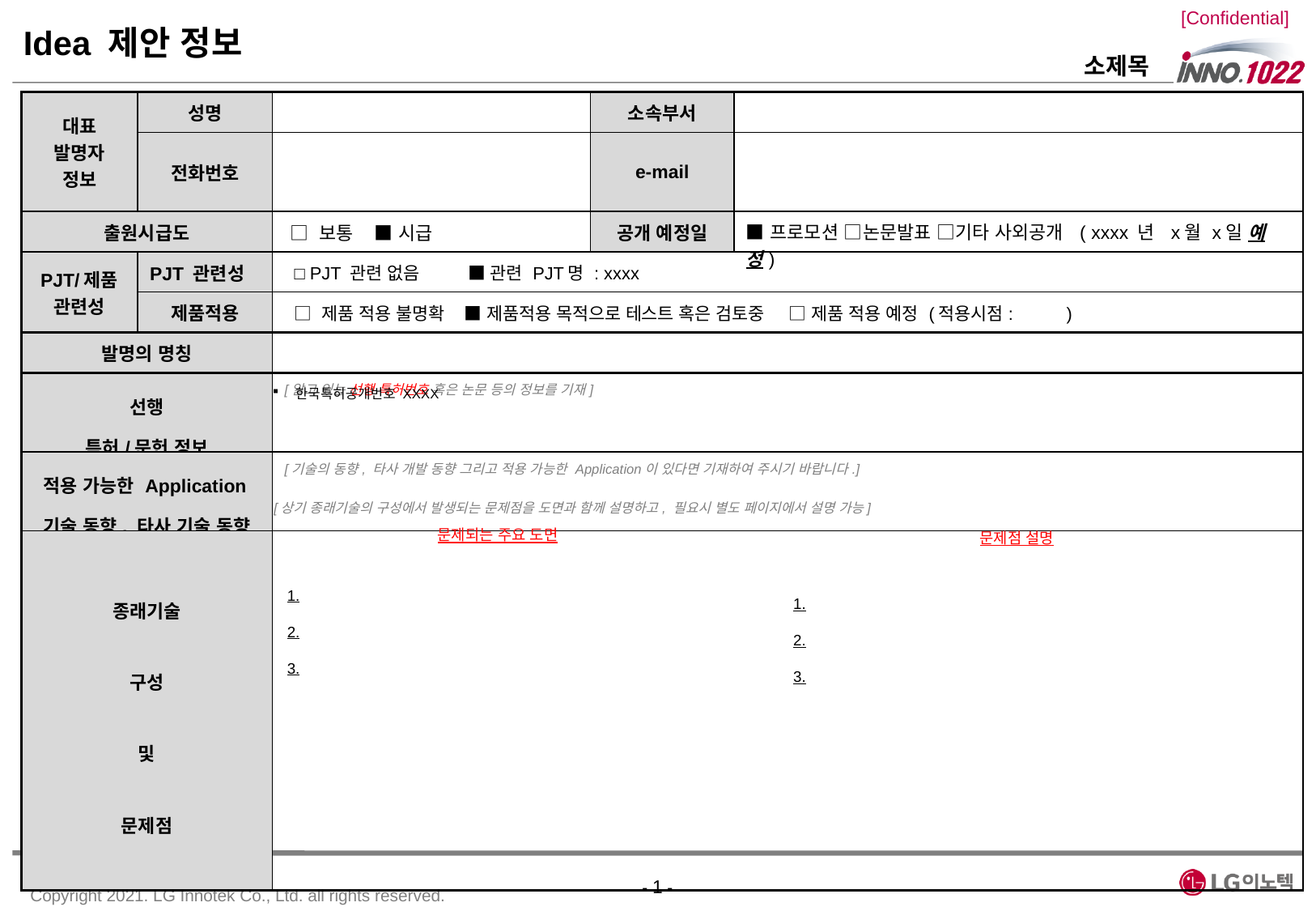

Idea 제안 정보
소제목
| 대표 발명자 정보 | 성명 |  | 소속부서 |  |
| --- | --- | --- | --- | --- |
|  | 전화번호 |  | e-mail |  |
| 출원시급도 |  | □ 보통 ■ 시급 | 공개 예정일 | ■프로모션 □논문발표 □기타 사외공개 ( xxxx 년 x월 x일 예정) |
| PJT/제품 관련성 | PJT 관련성 | □ PJT 관련 없음 ■ 관련 PJT명 : xxxx |  |  |
|  | 제품적용 | □ 제품 적용 불명확 ■ 제품적용 목적으로 테스트 혹은 검토중 □ 제품 적용 예정 (적용시점: ) |  |  |
| 발명의 명칭 |  |  |  |  |
| 선행 특허/문헌 정보 |  | [알고 있는 선행 특허번호 혹은 논문 등의 정보를 기재] |  |  |
| 적용 가능한 Application기술 동향, 타사 기술 동향 |  | [기술의 동향, 타사 개발 동향 그리고 적용 가능한 Application이 있다면 기재하여 주시기 바랍니다.] |  |  |
| 종래기술 구성 및 문제점 |  |  |  |  |
한국특허공개번호 XXXX
[상기 종래기술의 구성에서 발생되는 문제점을 도면과 함께 설명하고, 필요시 별도 페이지에서 설명 가능]
문제되는 주요 도면
문제점 설명
1.

2.

3.
1.

2.

3.
- 1 -